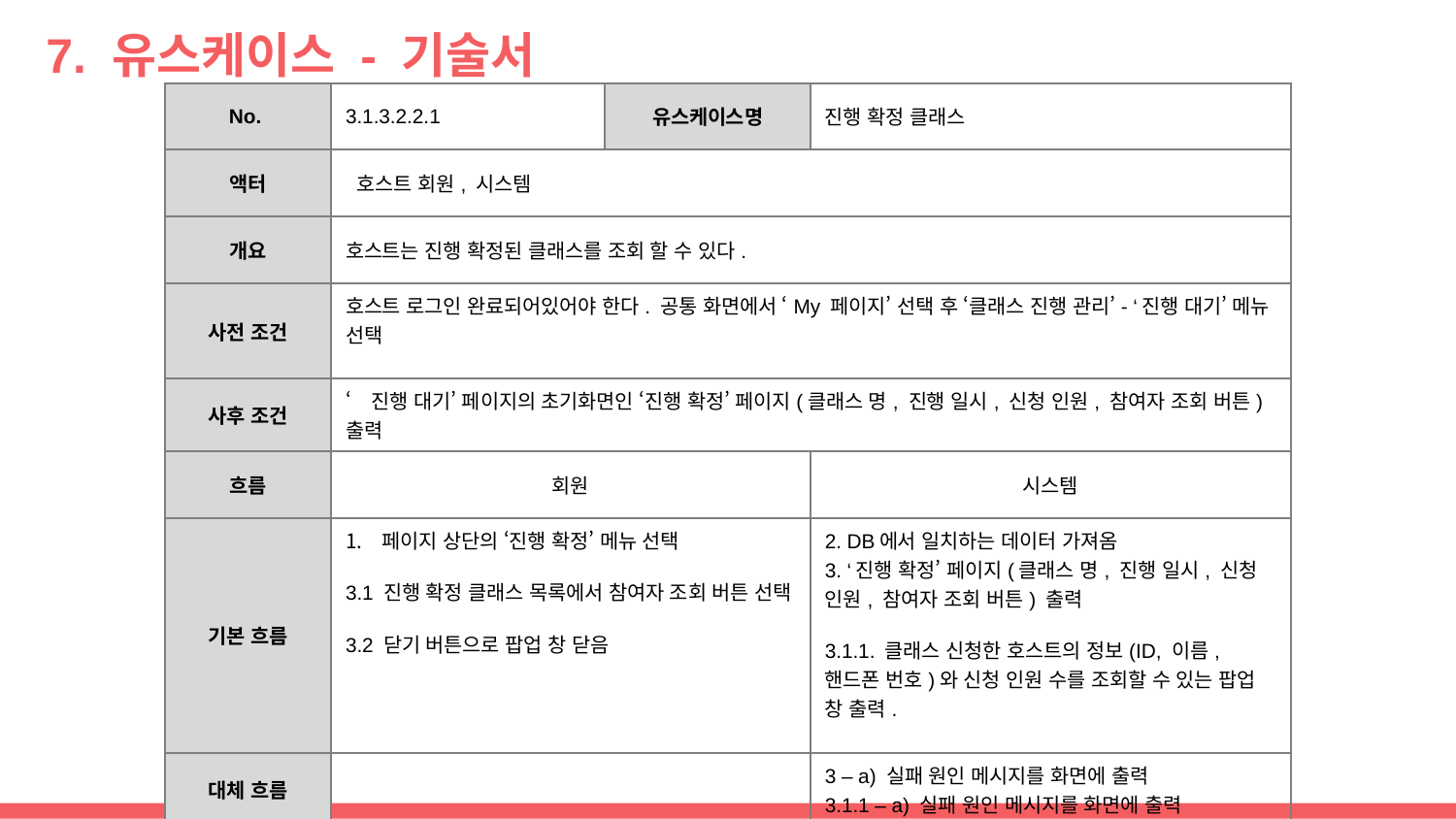

# 7. 유스케이스 - 기술서
| No. | 3.1.3.2.2.1 | 유스케이스명 | 진행 확정 클래스 |
| --- | --- | --- | --- |
| 액터 | 호스트 회원, 시스템 |  |  |
| 개요 | 호스트는 진행 확정된 클래스를 조회 할 수 있다. |  |  |
| 사전 조건 | 호스트 로그인 완료되어있어야 한다. 공통 화면에서 ‘My 페이지’ 선택 후 ‘클래스 진행 관리’- ‘진행 대기’ 메뉴 선택 |  |  |
| 사후 조건 | ‘진행 대기’ 페이지의 초기화면인 ‘진행 확정’ 페이지(클래스 명, 진행 일시, 신청 인원, 참여자 조회 버튼) 출력 |  |  |
| 흐름 | 회원 |  | 시스템 |
| 기본 흐름 | 페이지 상단의 ‘진행 확정’ 메뉴 선택 3.1 진행 확정 클래스 목록에서 참여자 조회 버튼 선택 3.2 닫기 버튼으로 팝업 창 닫음 |  | 2. DB에서 일치하는 데이터 가져옴 3. ‘진행 확정’ 페이지(클래스 명, 진행 일시, 신청 인원, 참여자 조회 버튼) 출력 3.1.1. 클래스 신청한 호스트의 정보(ID, 이름, 핸드폰 번호)와 신청 인원 수를 조회할 수 있는 팝업 창 출력. |
| 대체 흐름 |  |  | 3 – a) 실패 원인 메시지를 화면에 출력 3.1.1 – a) 실패 원인 메시지를 화면에 출력 |